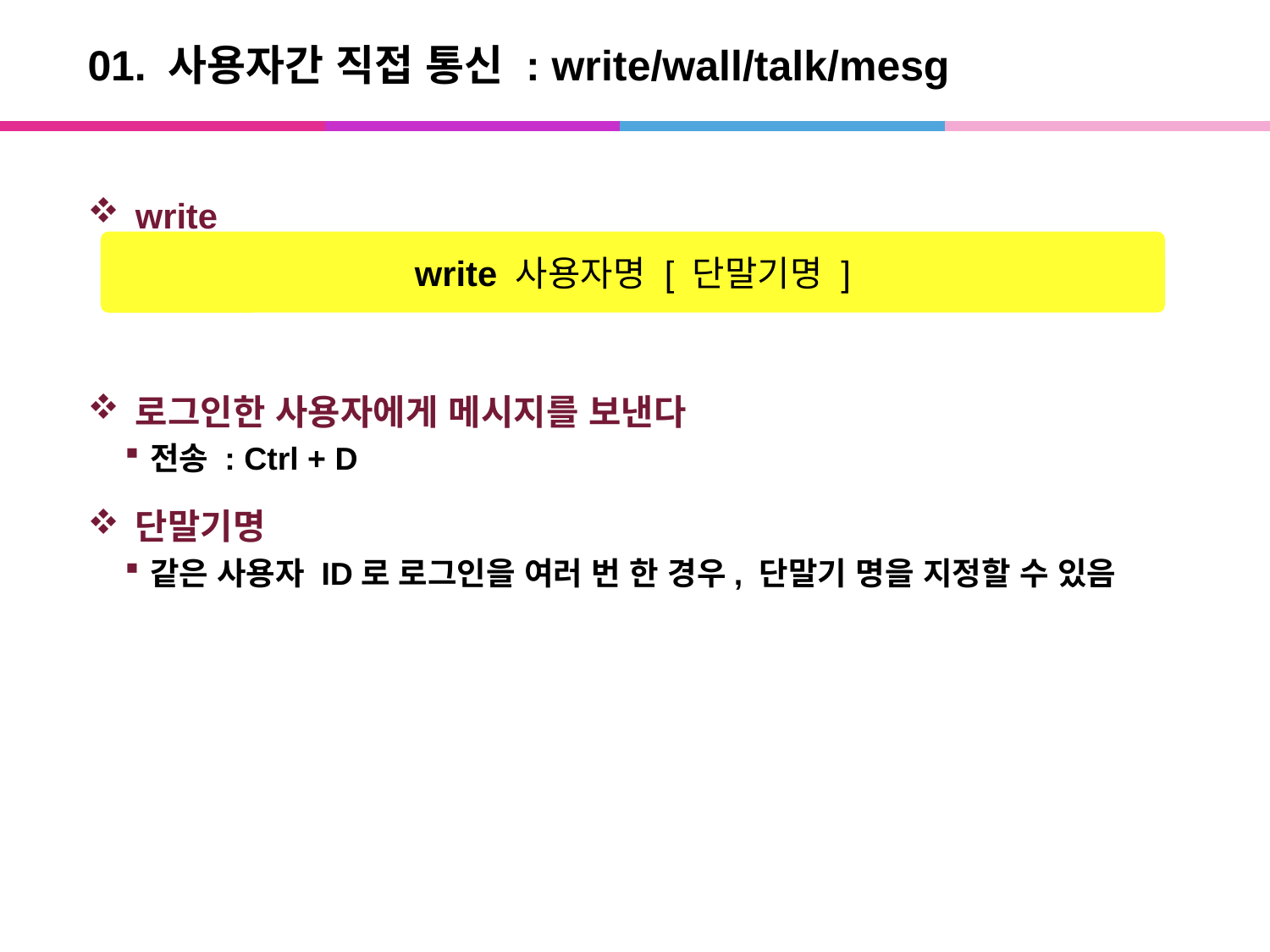

# 01. 사용자간 직접 통신 : write/wall/talk/mesg
write

로그인한 사용자에게 메시지를 보낸다
전송 : Ctrl + D
단말기명
같은 사용자 ID로 로그인을 여러 번 한 경우, 단말기 명을 지정할 수 있음

write 사용자명 [ 단말기명 ]